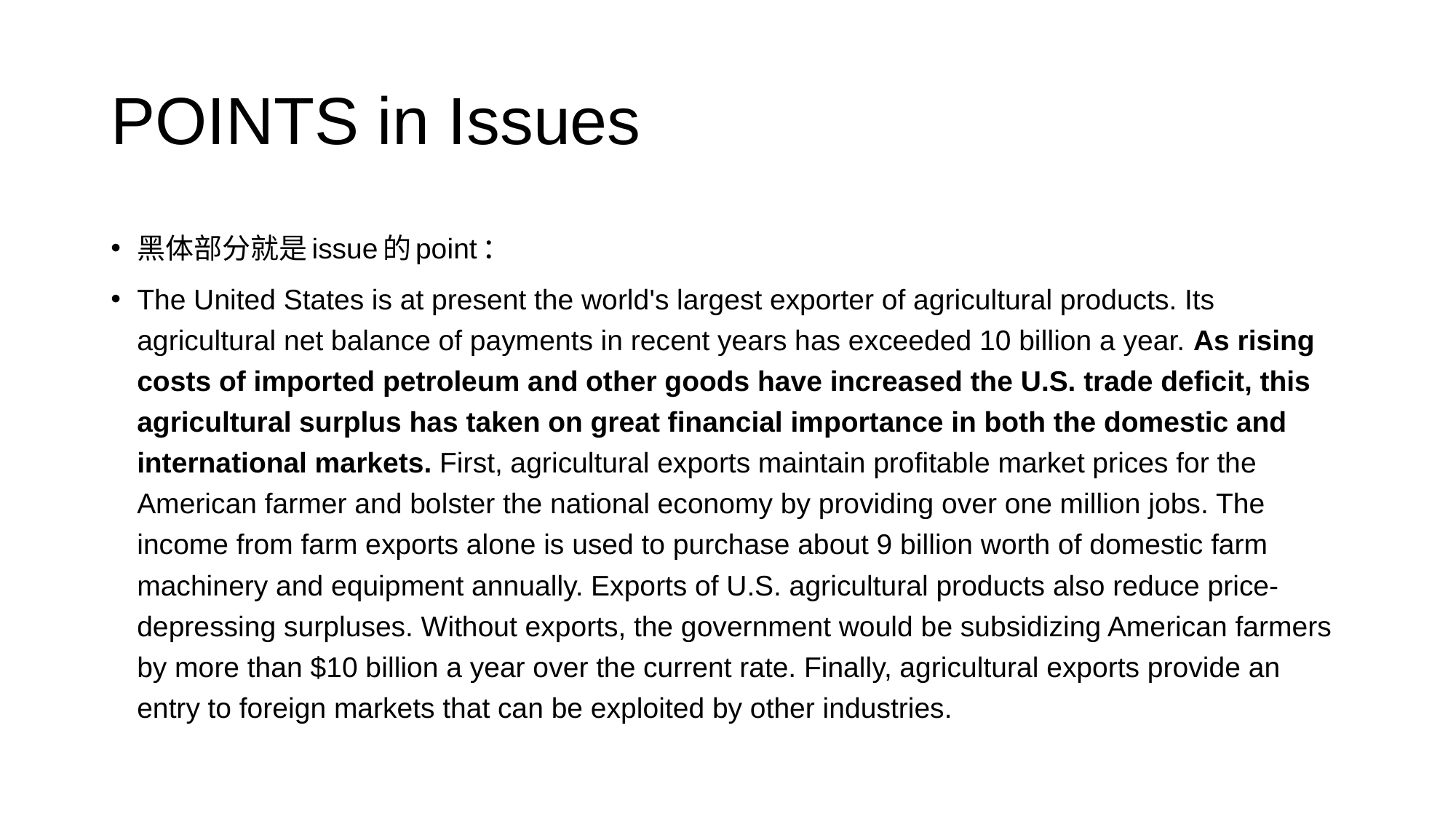

# POINTS in Issues
黑体部分就是issue的point：
The United States is at present the world's largest exporter of agricultural products. Its agricultural net balance of payments in recent years has exceeded 10 billion a year. As rising costs of imported petroleum and other goods have increased the U.S. trade deficit, this agricultural surplus has taken on great financial importance in both the domestic and international markets. First, agricultural exports maintain profitable market prices for the American farmer and bolster the national economy by providing over one million jobs. The income from farm exports alone is used to purchase about 9 billion worth of domestic farm machinery and equipment annually. Exports of U.S. agricultural products also reduce price-depressing surpluses. Without exports, the government would be subsidizing American farmers by more than $10 billion a year over the current rate. Finally, agricultural exports provide an entry to foreign markets that can be exploited by other industries.